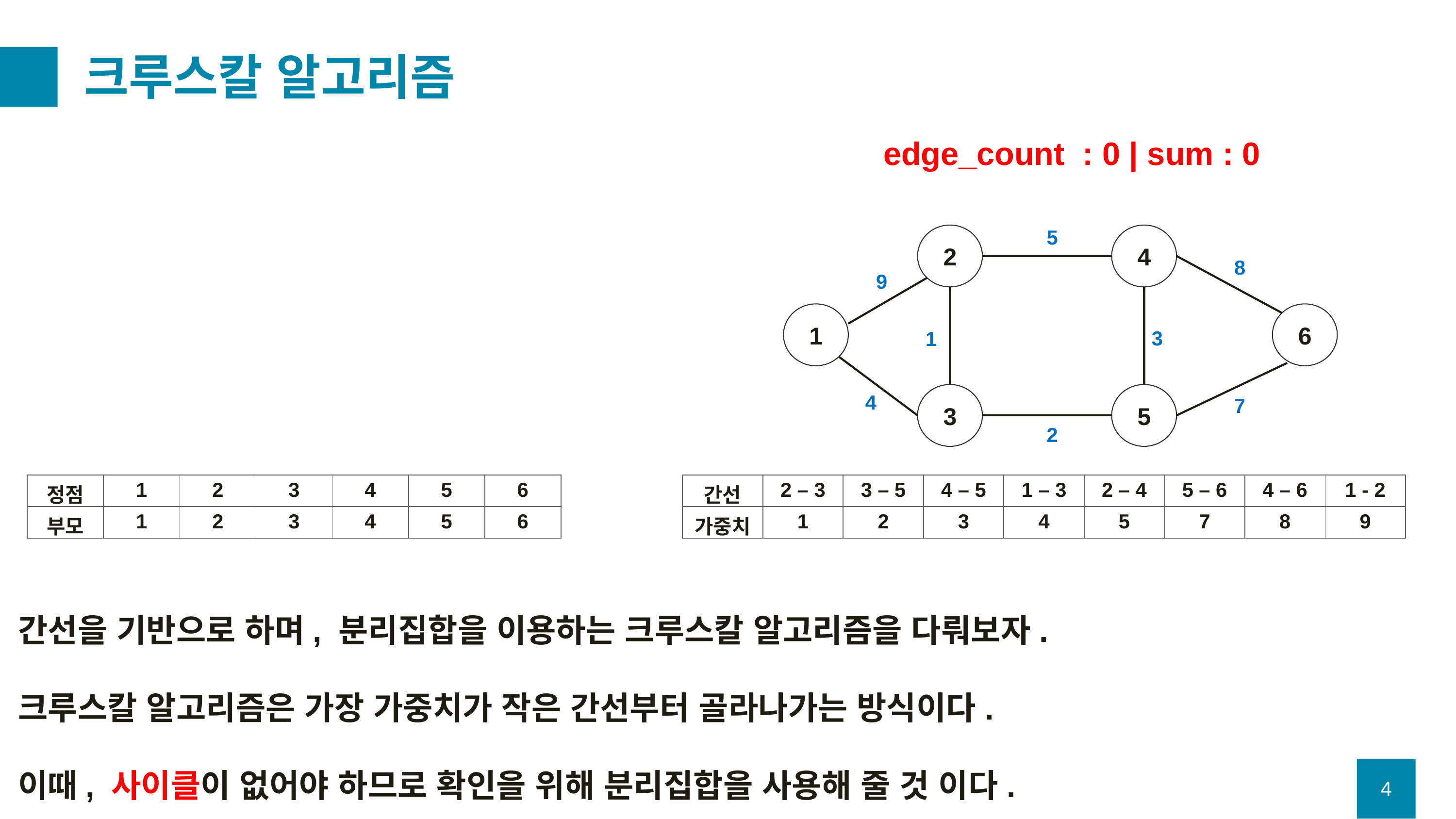

# 크루스칼 알고리즘
edge_count  : 0 | sum : 0
5
2
4
8
9
1
6
3
1
3
5
4
7
2
| 정점 | 1 | 2 | 3 | 4 | 5 | 6 |
| --- | --- | --- | --- | --- | --- | --- |
| 부모 | 1 | 2 | 3 | 4 | 5 | 6 |
| 간선 | 2 – 3 | 3 – 5 | 4 – 5 | 1 – 3 | 2 – 4 | 5 – 6 | 4 – 6 | 1 - 2 |
| --- | --- | --- | --- | --- | --- | --- | --- | --- |
| 가중치 | 1 | 2 | 3 | 4 | 5 | 7 | 8 | 9 |
간선을 기반으로 하며, 분리집합을 이용하는 크루스칼 알고리즘을 다뤄보자.

크루스칼 알고리즘은 가장 가중치가 작은 간선부터 골라나가는 방식이다.

이때, 사이클이 없어야 하므로 확인을 위해 분리집합을 사용해 줄 것 이다.
4